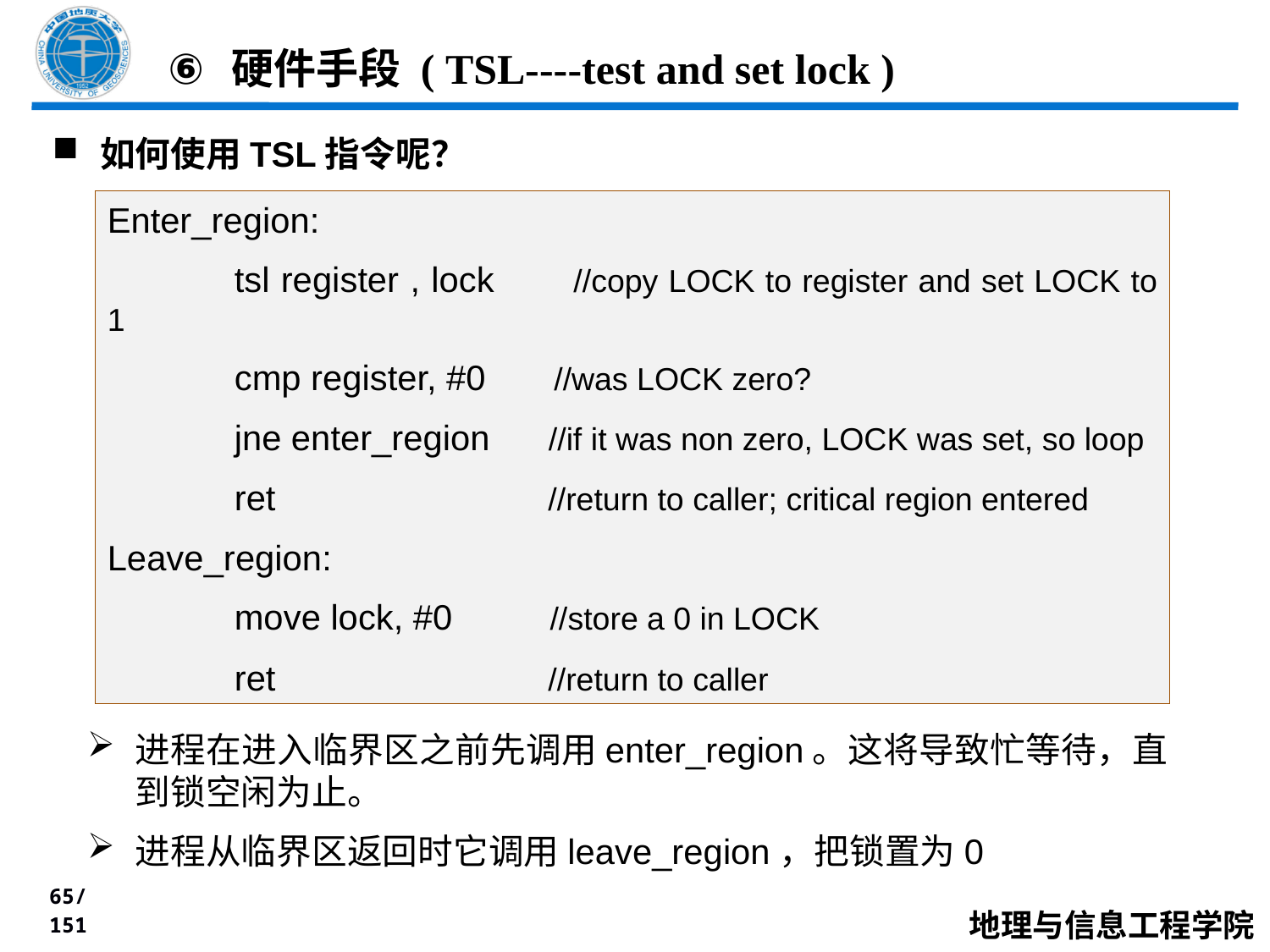

硬件手段 ( TSL----test and set lock )
如何使用TSL指令呢？
Enter_region:
	tsl register , lock       //copy LOCK to register and set LOCK to 1
	cmp register, #0       //was LOCK zero?
	jne enter_region      //if it was non zero, LOCK was set, so loop
	ret                            //return to caller; critical region entered
Leave_region:
	move lock, #0          //store a 0 in LOCK
	ret                            //return to caller
进程在进入临界区之前先调用enter_region。这将导致忙等待，直到锁空闲为止。
进程从临界区返回时它调用leave_region，把锁置为0